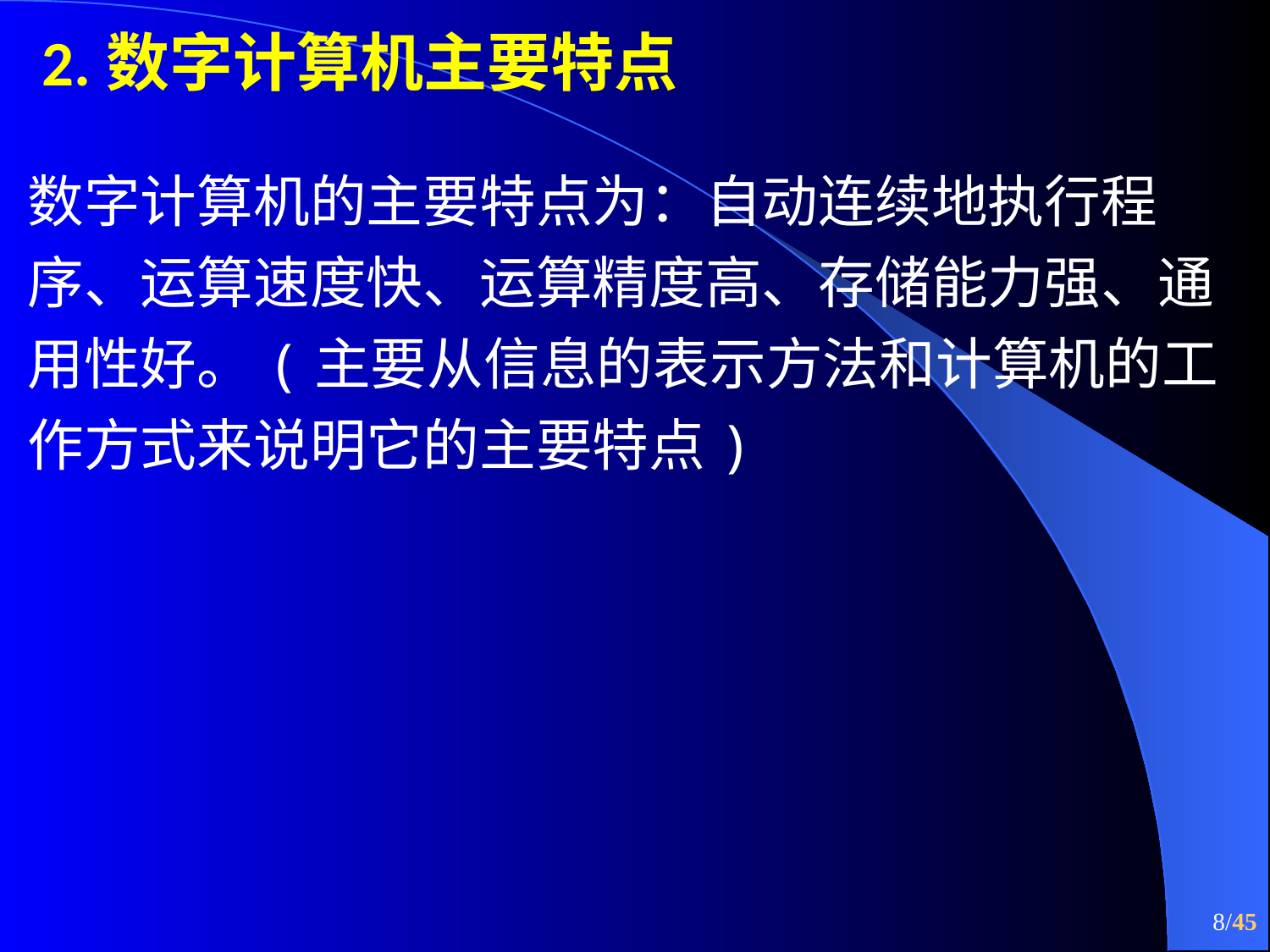

# 2.数字计算机主要特点
数字计算机的主要特点为：自动连续地执行程序、运算速度快、运算精度高、存储能力强、通用性好。(主要从信息的表示方法和计算机的工作方式来说明它的主要特点)
8/45